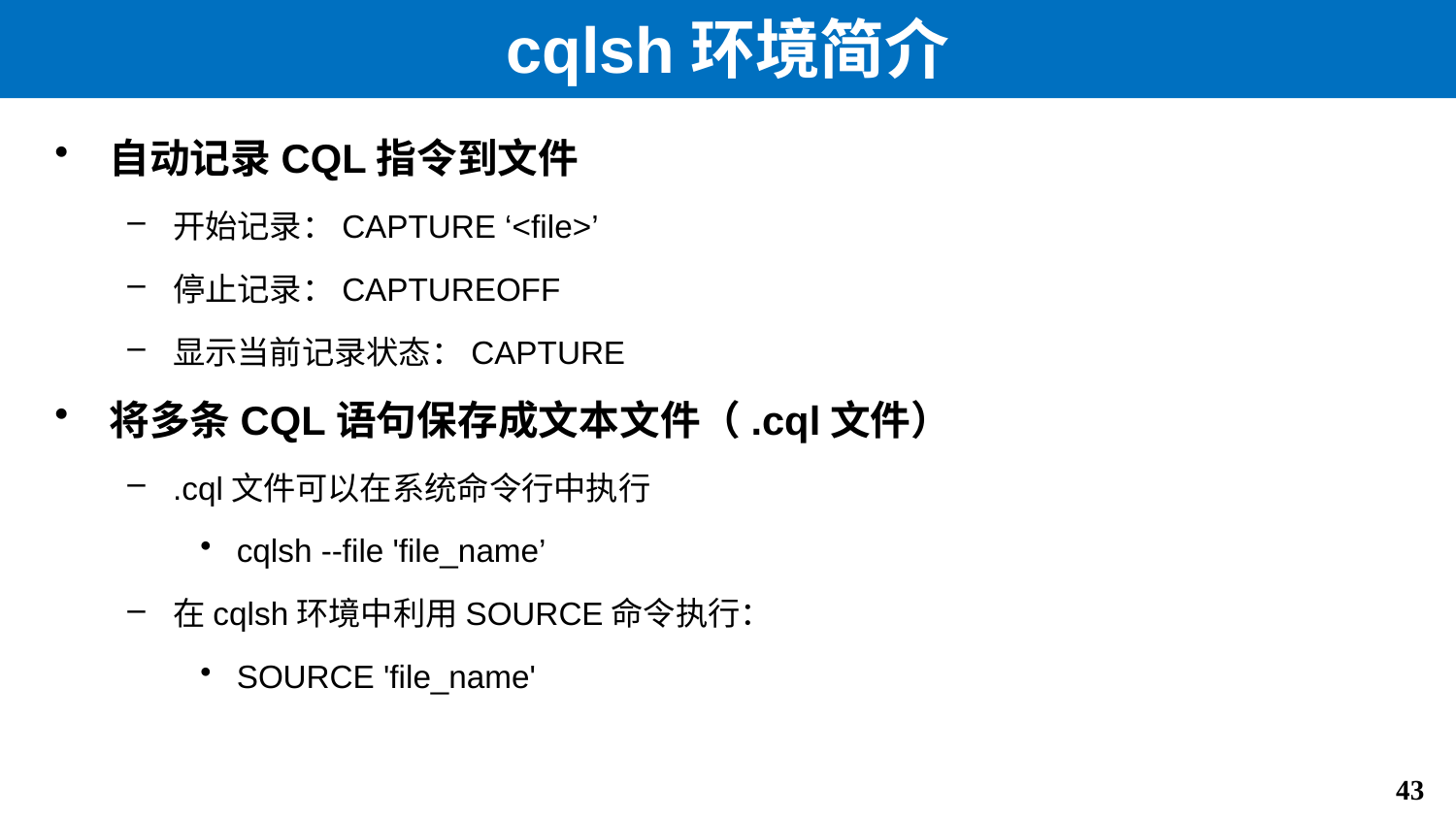

# cqlsh环境简介
自动记录CQL指令到文件
开始记录：CAPTURE ‘<file>’
停止记录：CAPTUREOFF
显示当前记录状态：CAPTURE
将多条CQL语句保存成文本文件（.cql文件）
.cql文件可以在系统命令行中执行
cqlsh --file 'file_name’
在cqlsh环境中利用SOURCE命令执行：
SOURCE 'file_name'